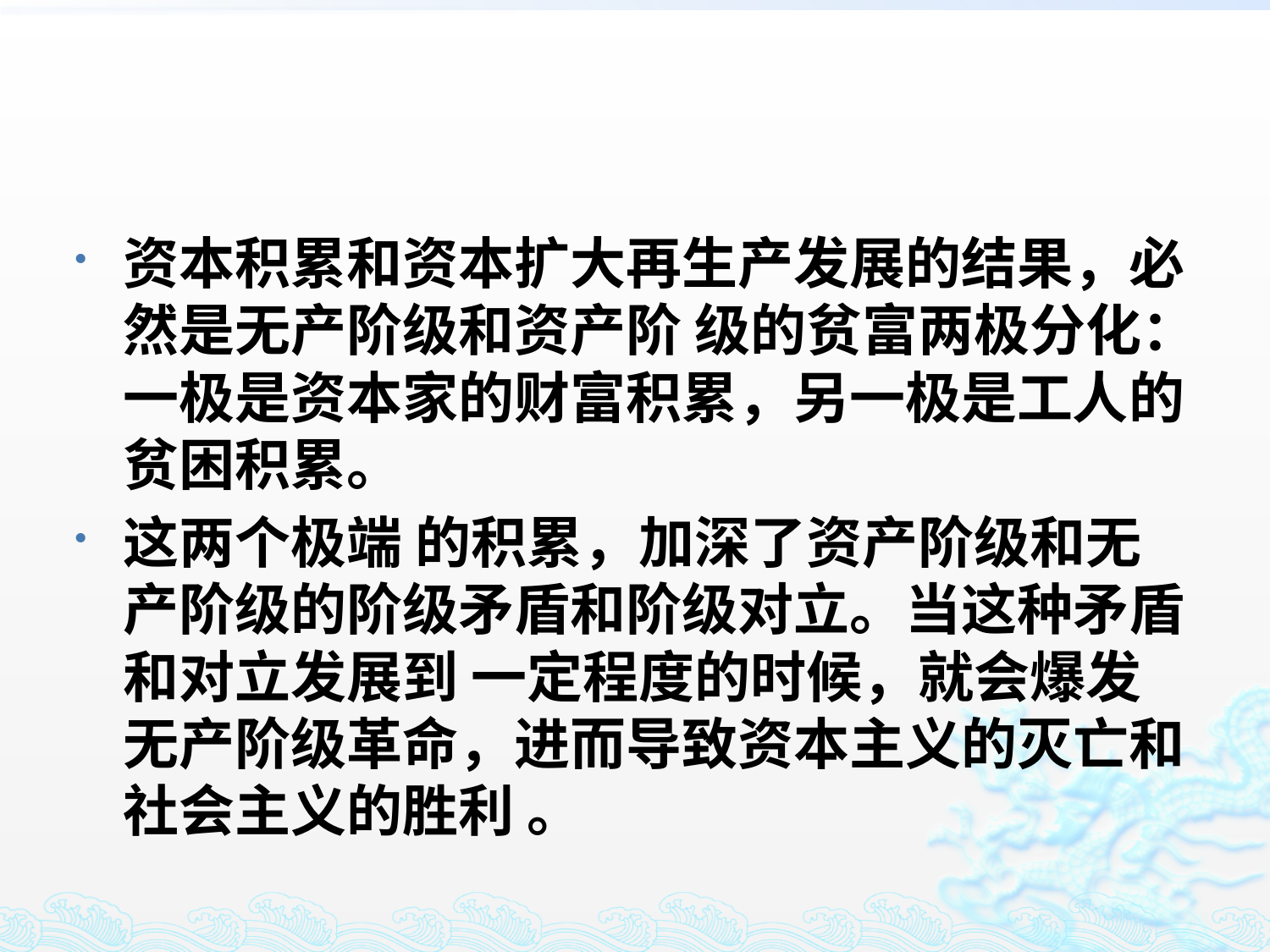

资本积累和资本扩大再生产发展的结果，必然是无产阶级和资产阶 级的贫富两极分化：一极是资本家的财富积累，另一极是工人的贫困积累。
这两个极端 的积累，加深了资产阶级和无产阶级的阶级矛盾和阶级对立。当这种矛盾和对立发展到 一定程度的时候，就会爆发无产阶级革命，进而导致资本主义的灭亡和社会主义的胜利 。